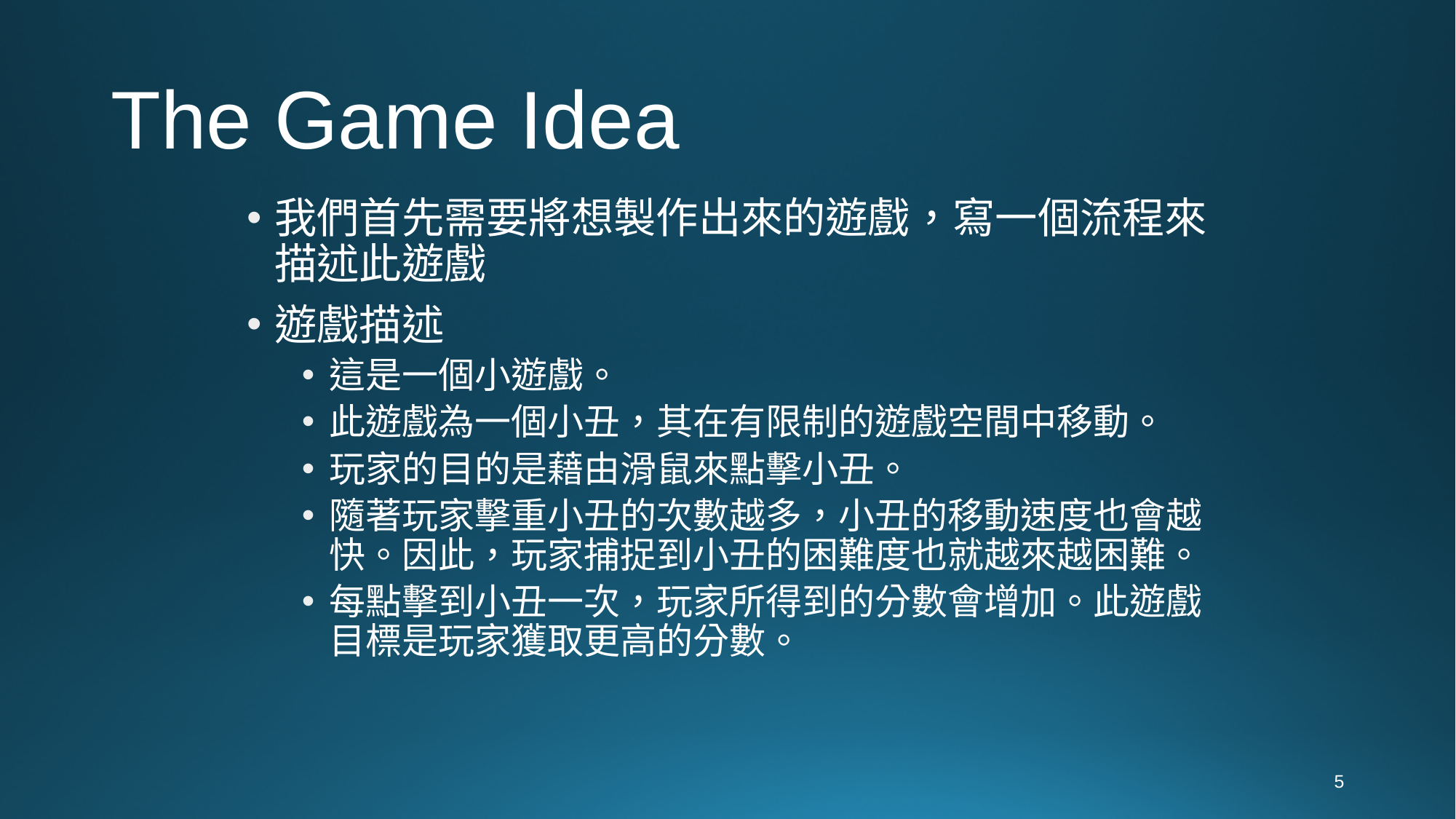

# The Game Idea
我們首先需要將想製作出來的遊戲，寫一個流程來描述此遊戲
遊戲描述
這是一個小遊戲。
此遊戲為一個小丑，其在有限制的遊戲空間中移動。
玩家的目的是藉由滑鼠來點擊小丑。
隨著玩家擊重小丑的次數越多，小丑的移動速度也會越快。因此，玩家捕捉到小丑的困難度也就越來越困難。
每點擊到小丑一次，玩家所得到的分數會增加。此遊戲目標是玩家獲取更高的分數。
5